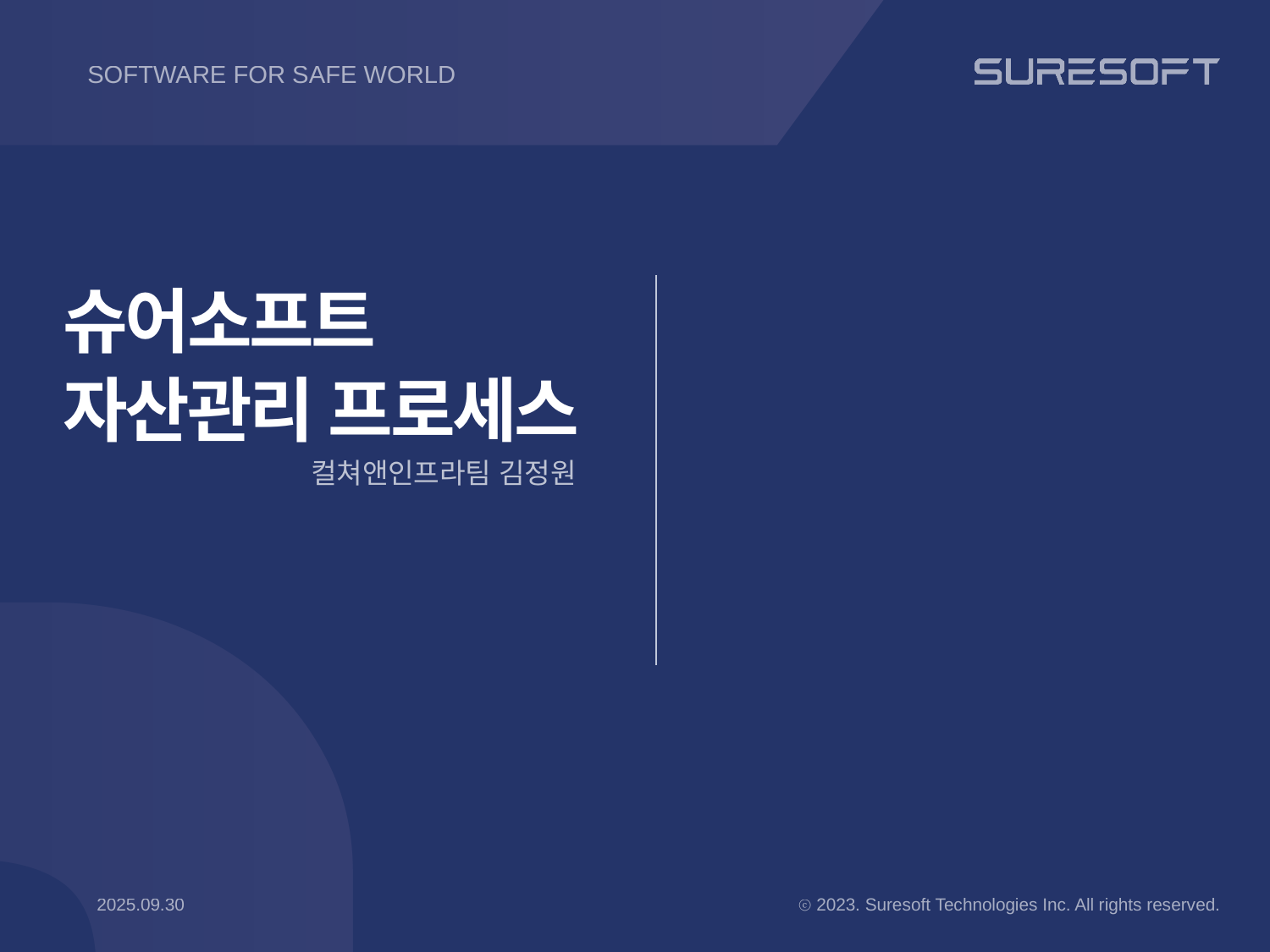

# 슈어소프트 자산관리 프로세스
컬쳐앤인프라팀 김정원
2025.09.30